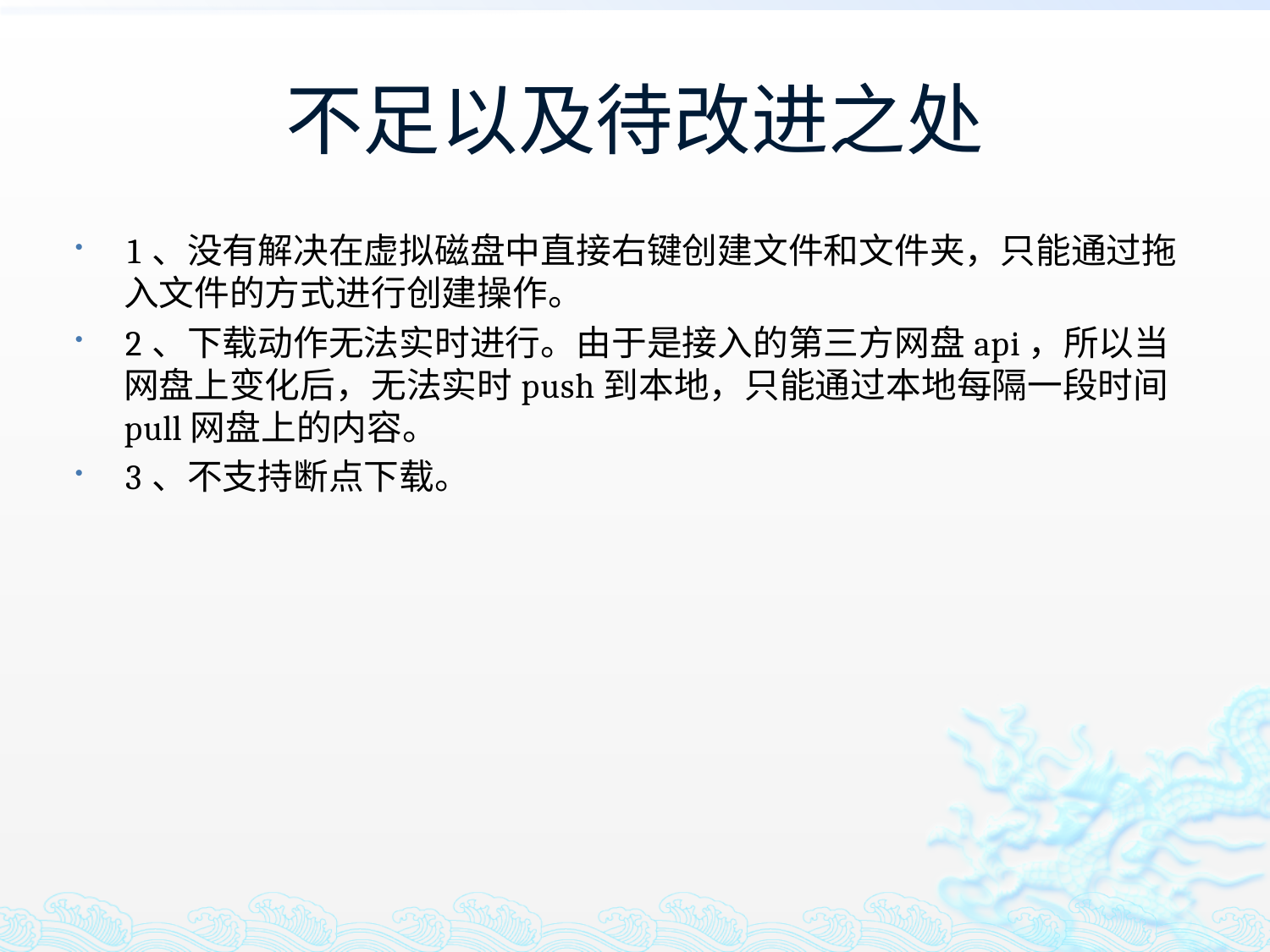

# 不足以及待改进之处
1、没有解决在虚拟磁盘中直接右键创建文件和文件夹，只能通过拖入文件的方式进行创建操作。
2、下载动作无法实时进行。由于是接入的第三方网盘api，所以当网盘上变化后，无法实时push到本地，只能通过本地每隔一段时间pull网盘上的内容。
3、不支持断点下载。